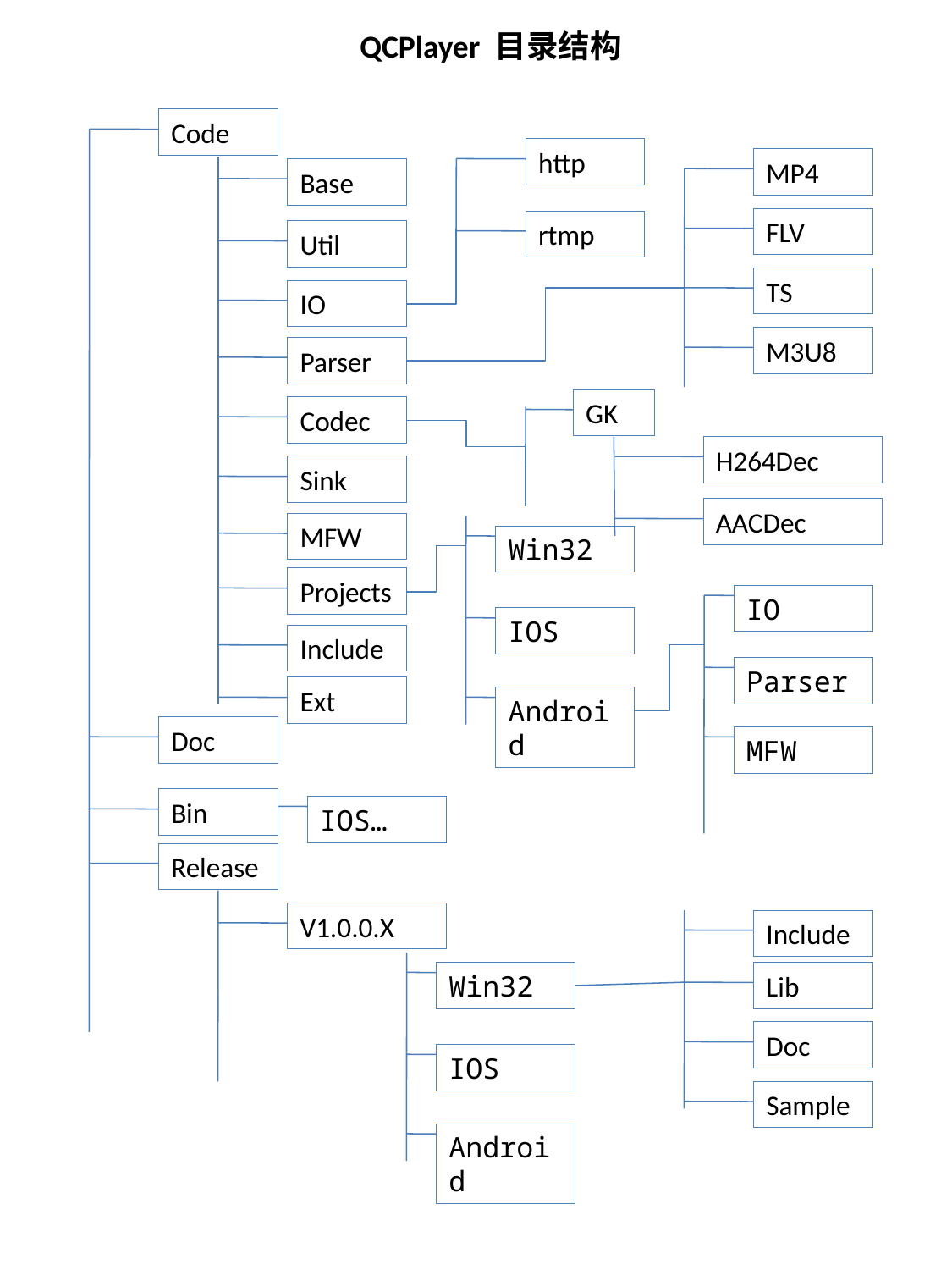

QCPlayer 目录结构
Code
http
MP4
Base
FLV
rtmp
Util
TS
IO
M3U8
Parser
GK
Codec
H264Dec
Sink
AACDec
MFW
Win32
Projects
IO
IOS
Include
Parser
Ext
Android
Doc
MFW
Bin
IOS…
Release
V1.0.0.X
Include
Win32
Lib
Doc
IOS
Sample
Android